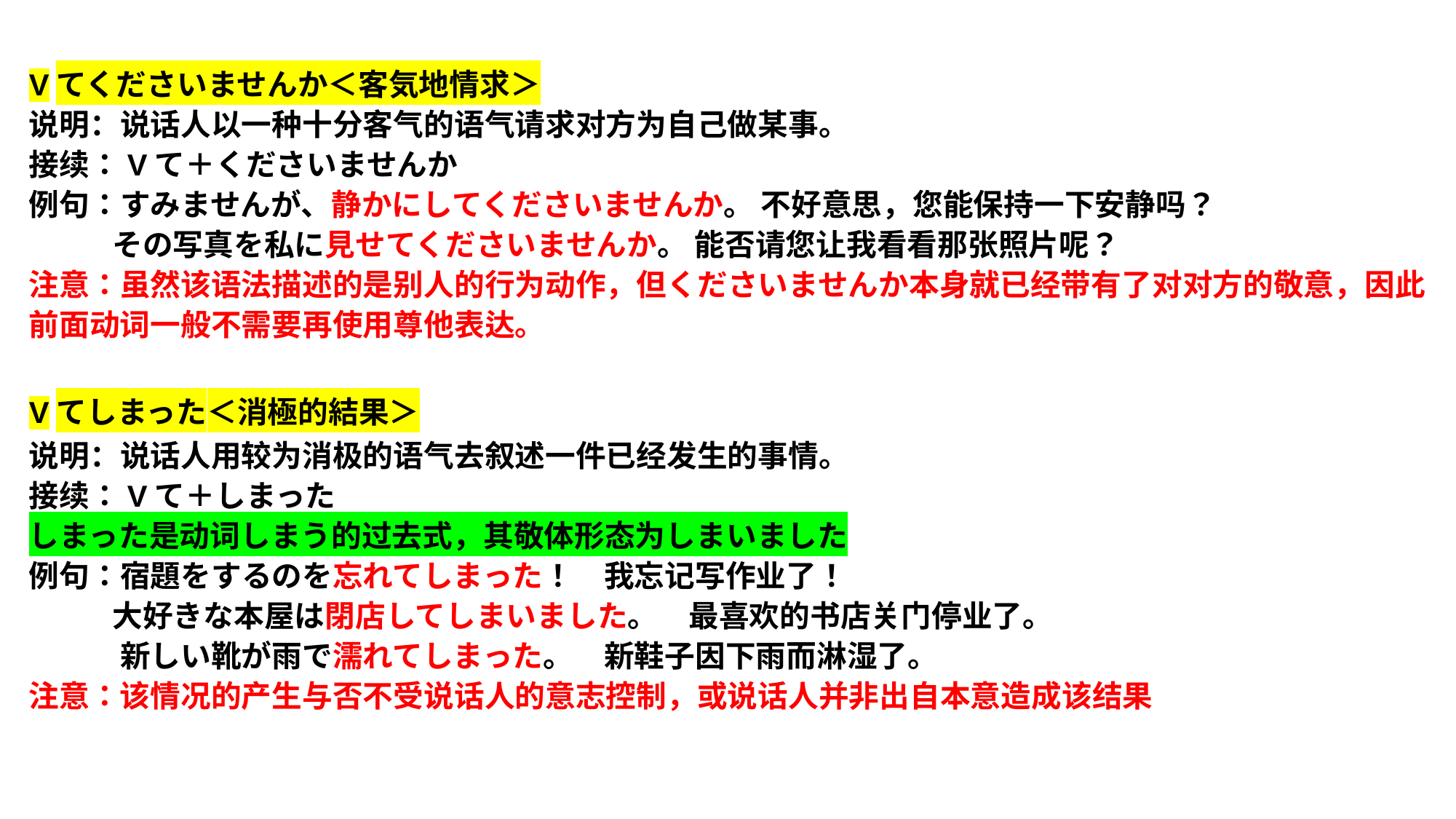

Vてくださいませんか＜客気地情求＞
说明：说话人以一种十分客气的语气请求对方为自己做某事。
接续：Vて＋くださいませんか
例句：すみませんが、静かにしてくださいませんか。 不好意思，您能保持一下安静吗？
           その写真を私に見せてくださいませんか。 能否请您让我看看那张照片呢？
注意：虽然该语法描述的是别人的行为动作，但くださいませんか本身就已经带有了对对方的敬意，因此前面动词一般不需要再使用尊他表达。

Vてしまった＜消極的結果＞
说明：说话人用较为消极的语气去叙述一件已经发生的事情。
接续：Vて＋しまった
しまった是动词しまう的过去式，其敬体形态为しまいました
例句：宿題をするのを忘れてしまった！　我忘记写作业了！
           大好きな本屋は閉店してしまいました。　最喜欢的书店关门停业了。
　　　新しい靴が雨で濡れてしまった。　新鞋子因下雨而淋湿了。
注意：该情况的产生与否不受说话人的意志控制，或说话人并非出自本意造成该结果